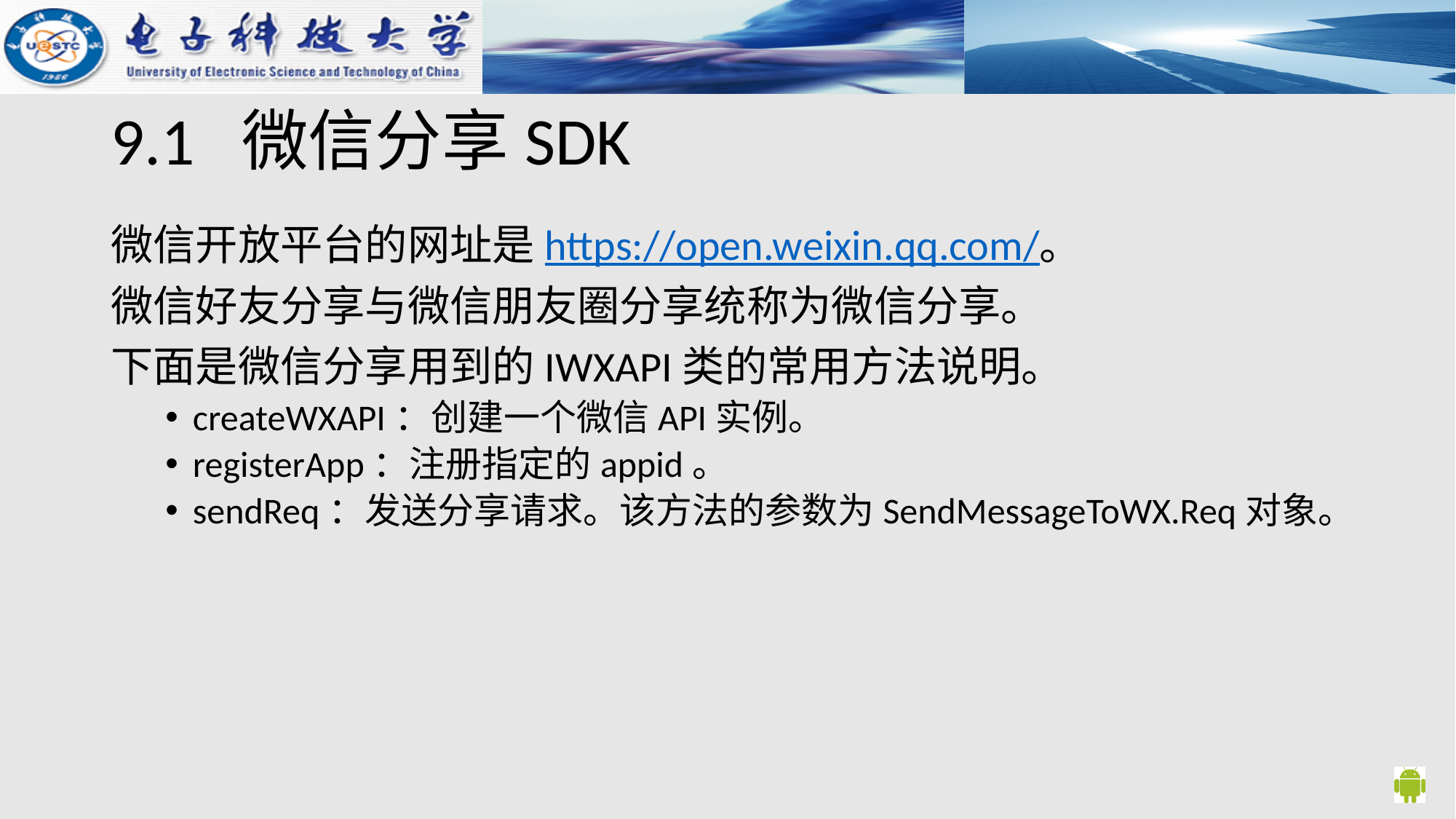

# 9.1  微信分享SDK
微信开放平台的网址是https://open.weixin.qq.com/。
微信好友分享与微信朋友圈分享统称为微信分享。
下面是微信分享用到的IWXAPI类的常用方法说明。
createWXAPI：创建一个微信API实例。
registerApp：注册指定的appid。
sendReq：发送分享请求。该方法的参数为SendMessageToWX.Req对象。